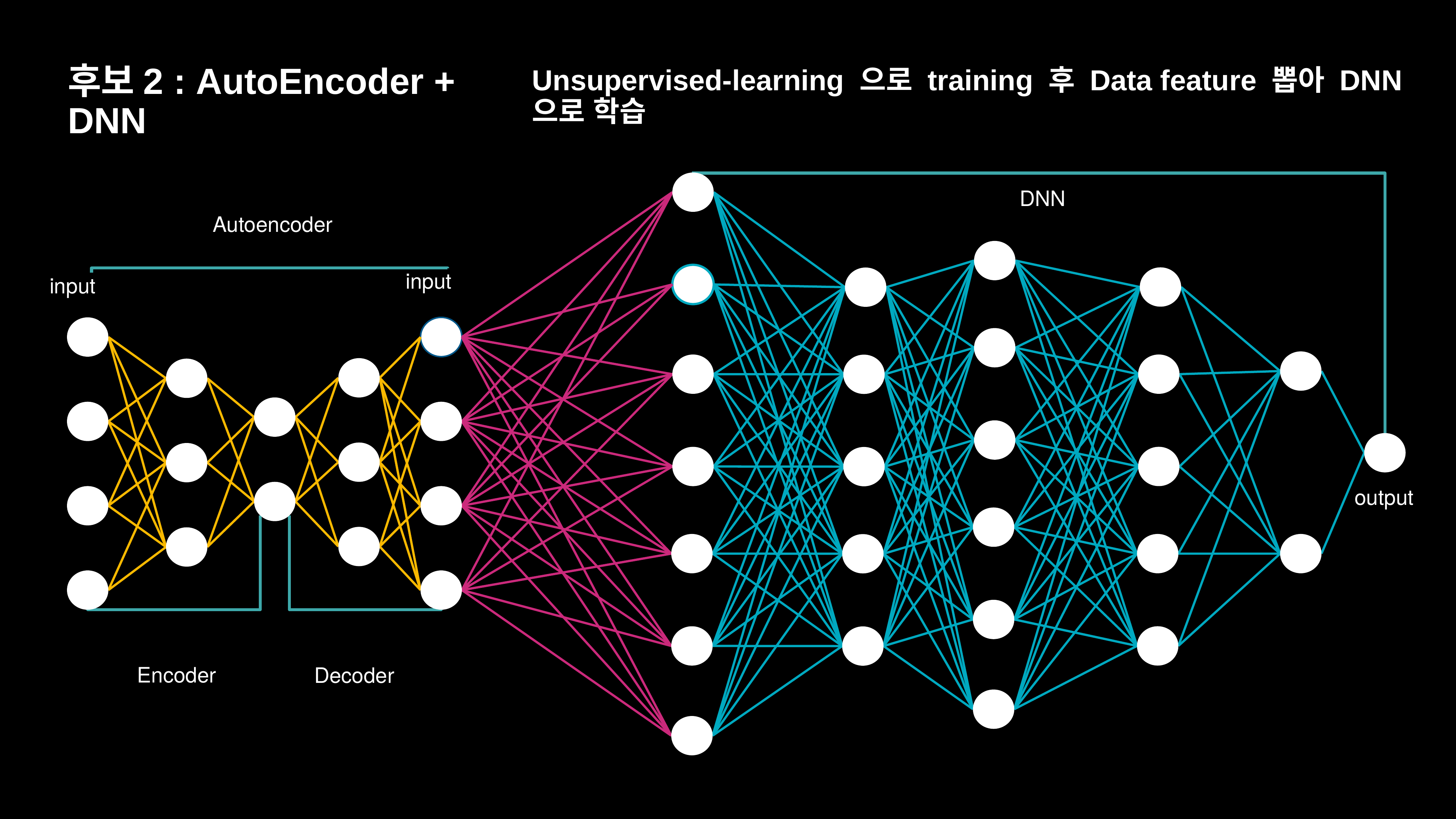

후보2 : AutoEncoder + DNN
Unsupervised-learning 으로 training 후 Data feature 뽑아 DNN으로 학습

DNN
Autoencoder

input
input

output

Encoder
Decoder